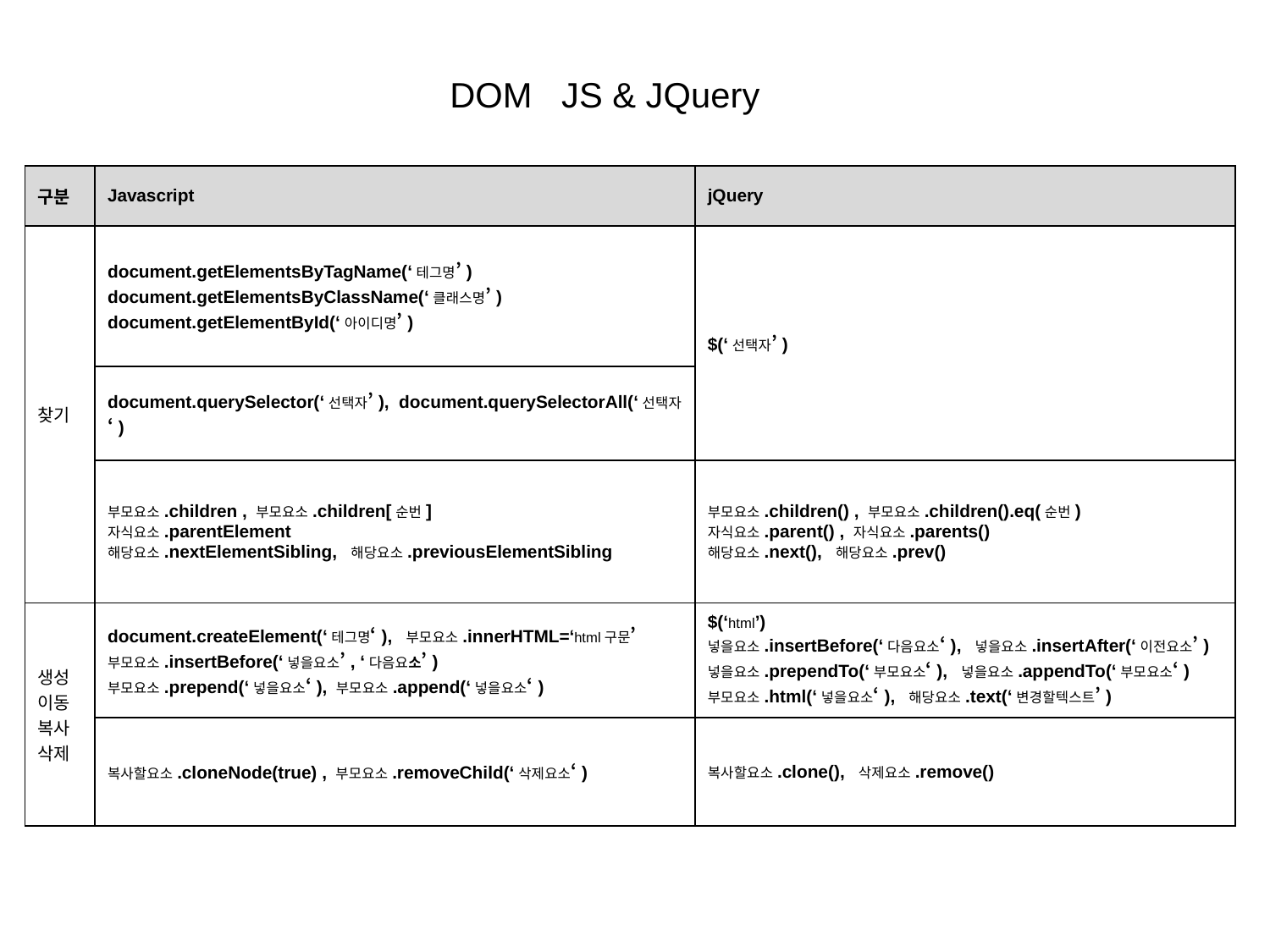

DOM   JS & JQuery
| 구분 | Javascript | jQuery |
| --- | --- | --- |
| 찾기 | document.getElementsByTagName(‘테그명’) document.getElementsByClassName(‘클래스명’) document.getElementById(‘아이디명’) | $(‘선택자’) |
|  | document.querySelector(‘선택자’), document.querySelectorAll(‘선택자‘) |  |
|  | 부모요소.children , 부모요소.children[순번] 자식요소.parentElement 해당요소.nextElementSibling, 해당요소.previousElementSibling | 부모요소.children() , 부모요소.children().eq(순번) 자식요소.parent() , 자식요소.parents() 해당요소.next(), 해당요소.prev() |
| 생성 이동 복사 삭제 | document.createElement(‘테그명‘), 부모요소.innerHTML=‘html구문’ 부모요소.insertBefore(‘넣을요소’, ‘다음요소’) 부모요소.prepend(‘넣을요소‘), 부모요소.append(‘넣을요소‘) | $(‘html’) 넣을요소.insertBefore(‘다음요소‘), 넣을요소.insertAfter(‘이전요소’) 넣을요소.prependTo(‘부모요소‘), 넣을요소.appendTo(‘부모요소‘) 부모요소.html(‘넣을요소‘), 해당요소.text(‘변경할텍스트’) |
|  | 복사할요소.cloneNode(true) , 부모요소.removeChild(‘삭제요소‘) | 복사할요소.clone(), 삭제요소.remove() |